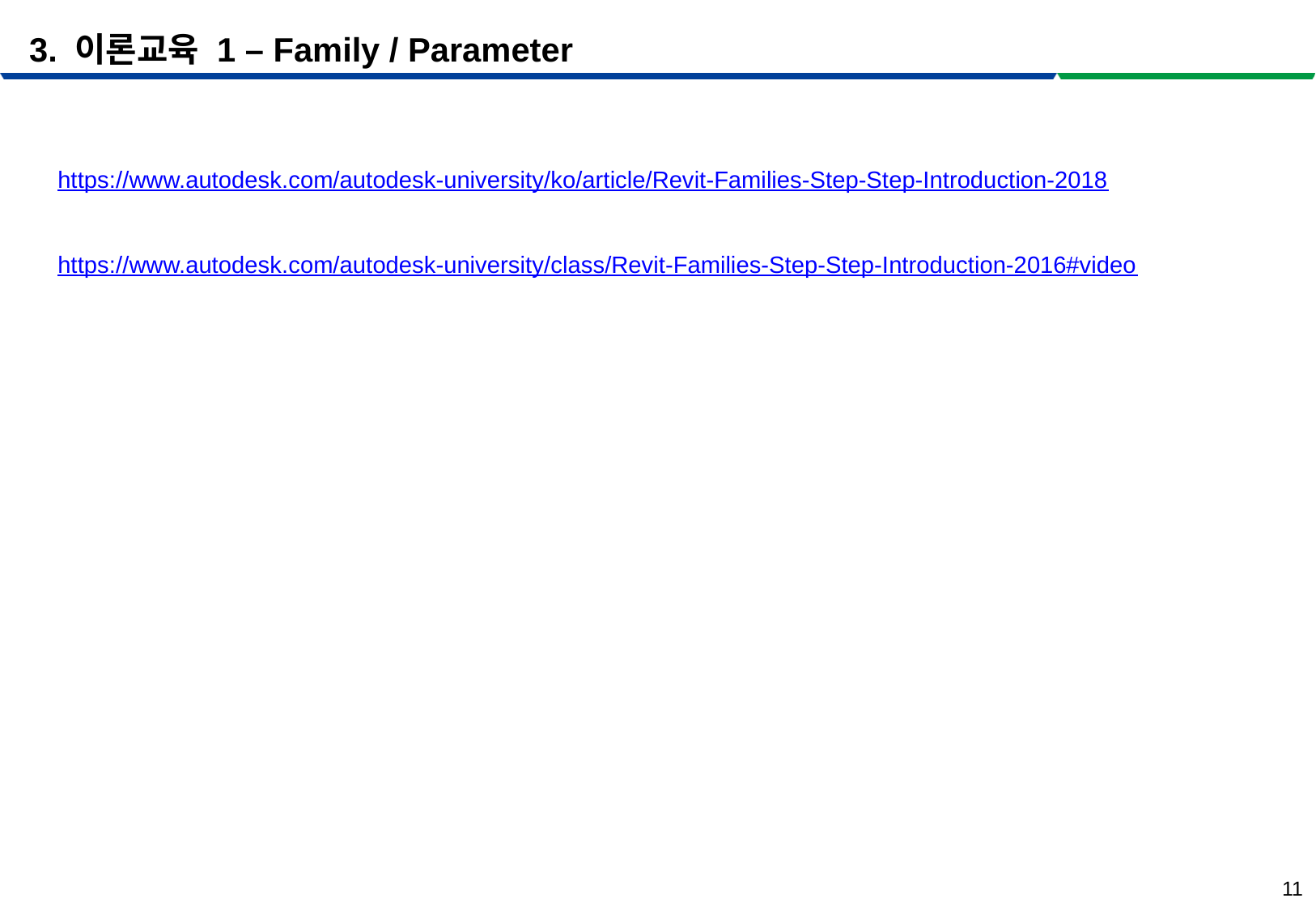

# 3. 이론교육 1 – Family / Parameter
https://www.autodesk.com/autodesk-university/ko/article/Revit-Families-Step-Step-Introduction-2018

https://www.autodesk.com/autodesk-university/class/Revit-Families-Step-Step-Introduction-2016#video